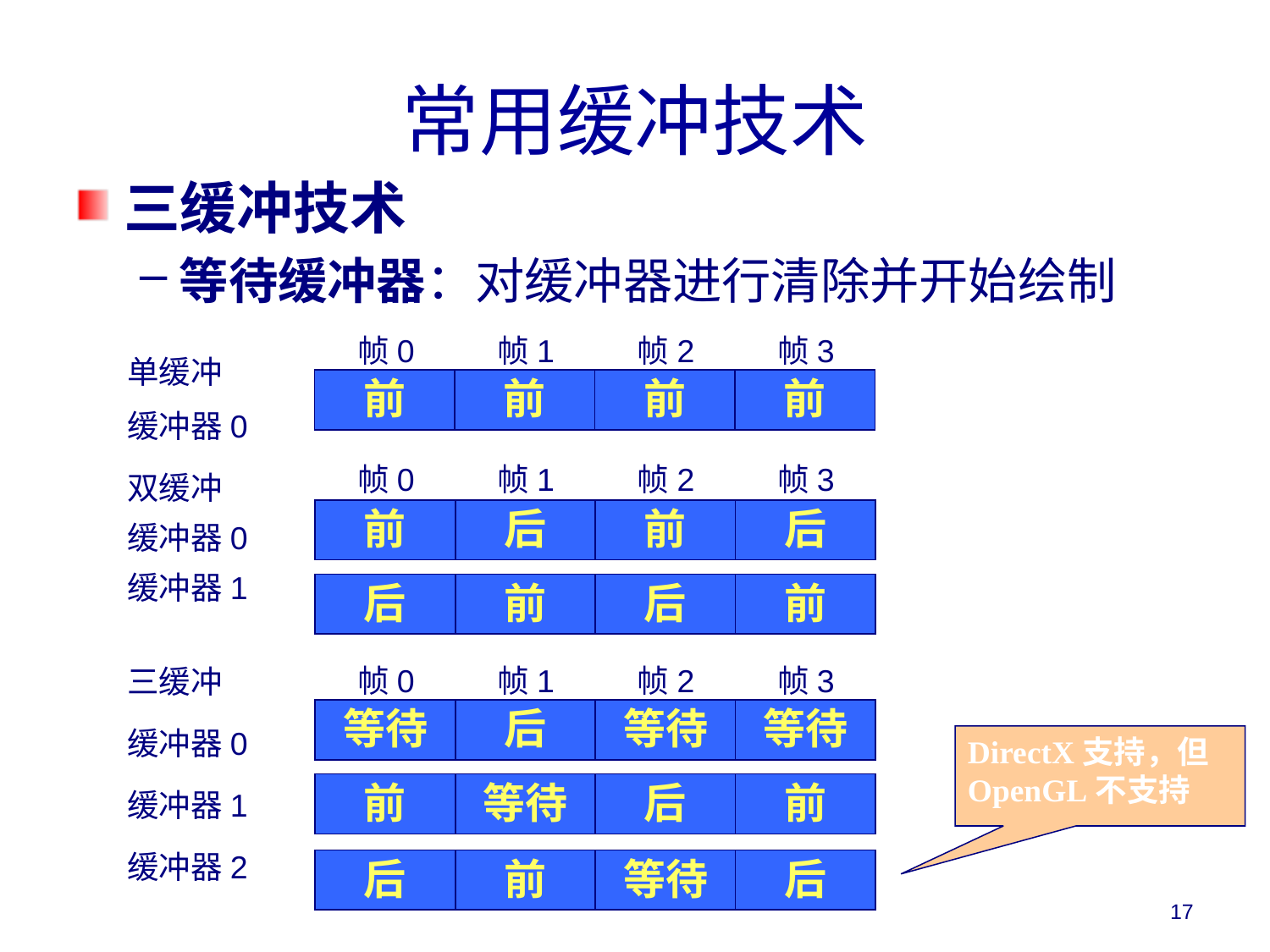

# 常用缓冲技术
三缓冲技术
等待缓冲器：对缓冲器进行清除并开始绘制
帧0
帧1
帧2
帧3
单缓冲
缓冲器0
前

前

前

前

帧0
帧1
帧2
帧3
双缓冲
缓冲器0
缓冲器1
前

后

前

后

后

前

后

前

帧0
帧1
帧2
帧3
三缓冲
缓冲器0
缓冲器1
缓冲器2
等待

后

等待

等待

前

等待

后

前

后

前

等待

后

DirectX支持，但OpenGL不支持
17